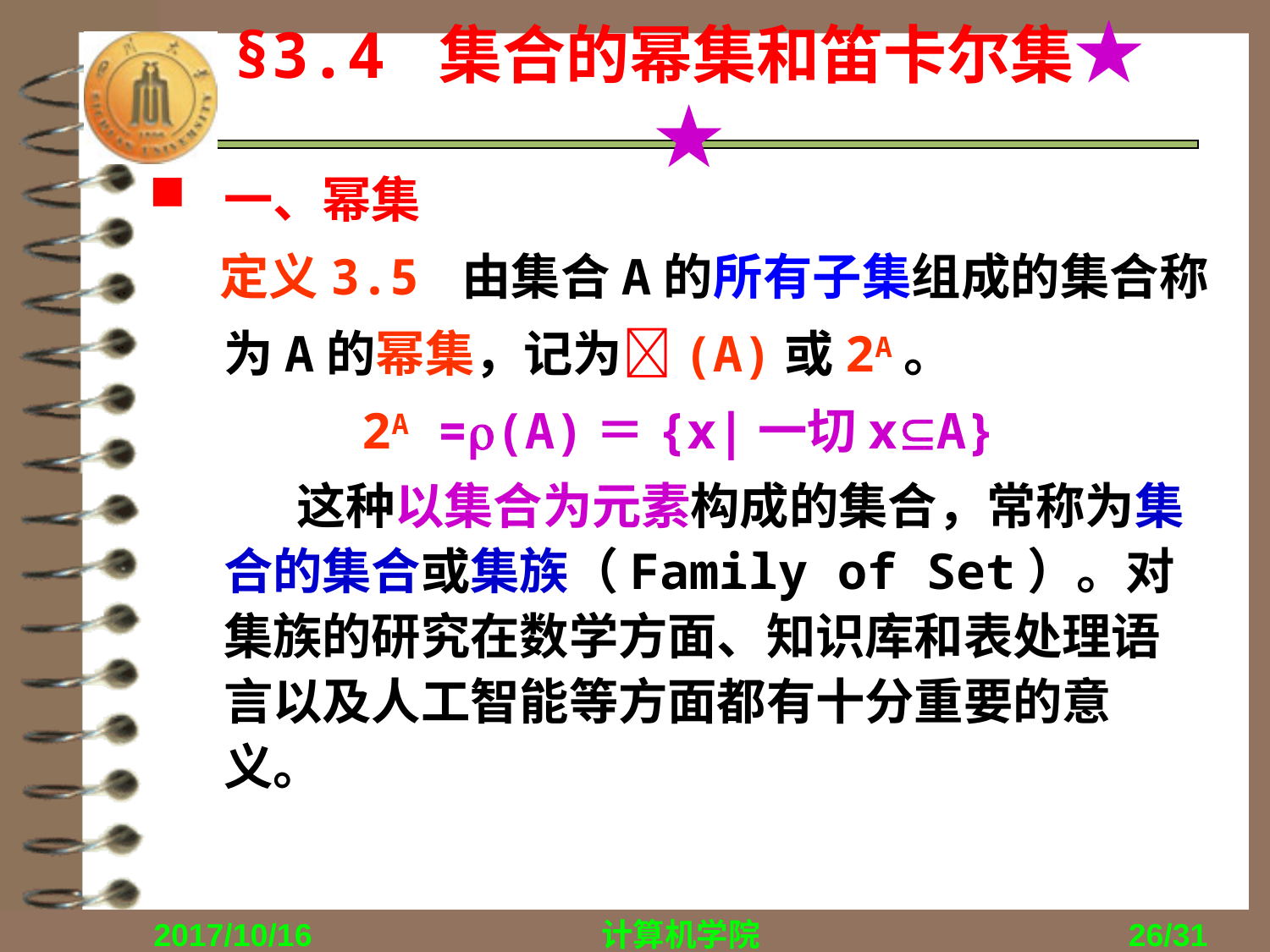

# §3.4 集合的幂集和笛卡尔集★ ★
一、幂集
     定义3.5 由集合A的所有子集组成的集合称为A的幂集，记为ρ(A)或2A。
2A =ρ(A)＝{x|一切x⊆A}
            这种以集合为元素构成的集合，常称为集合的集合或集族（Family of Set）。对集族的研究在数学方面、知识库和表处理语言以及人工智能等方面都有十分重要的意义。
2017/10/16
计算机学院
26/31